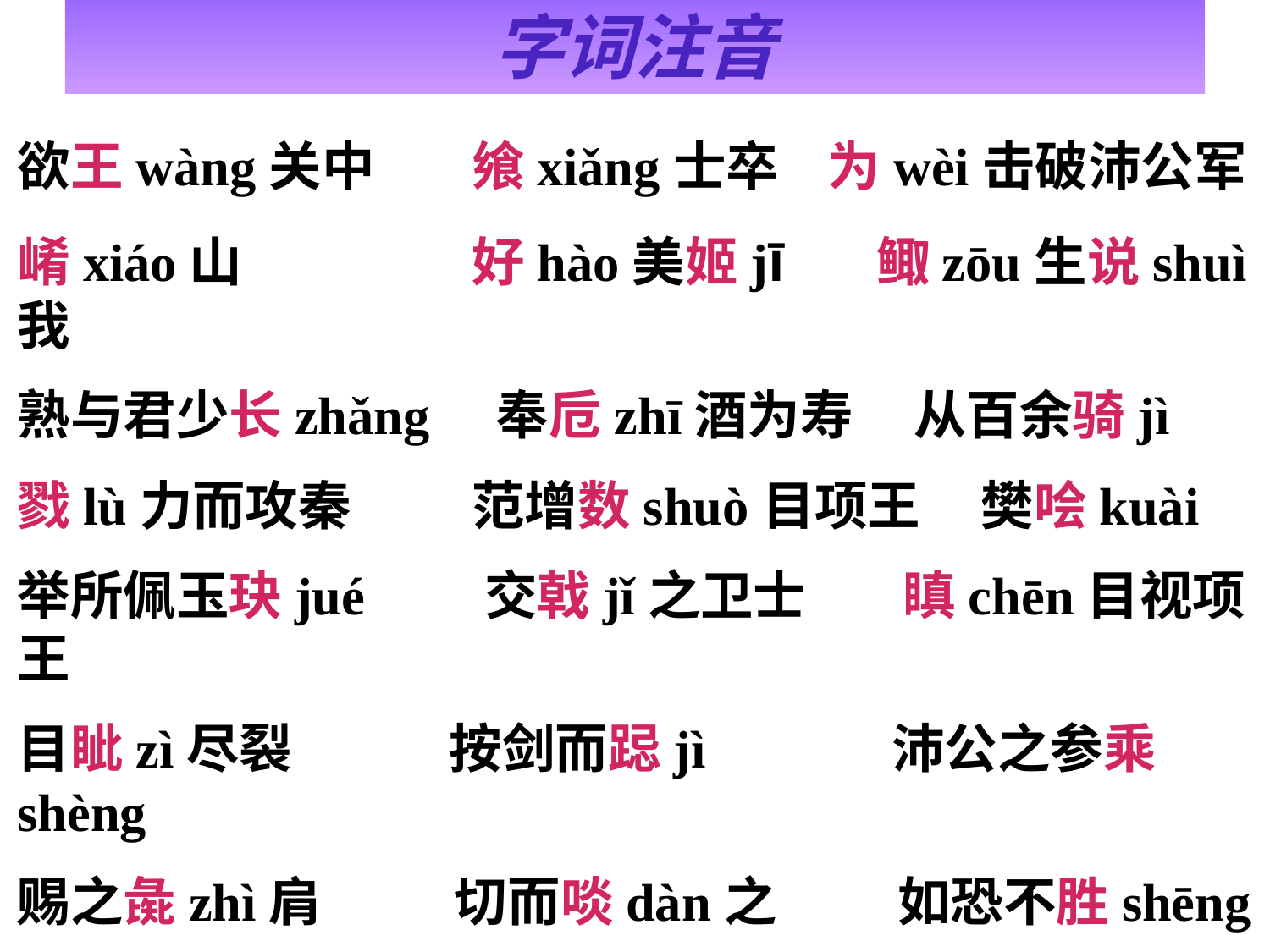

字词注音
欲王wàng关中        飨xiǎng士卒	    为wèi击破沛公军
崤xiáo山                   好hào美姬jī      鲰zōu生说shuì我
熟与君少长zhǎng    奉卮zhī酒为寿     从百余骑jì
戮lù力而攻秦          范增数shuò目项王     樊哙kuài
举所佩玉玦jué        交戟jǐ之卫士        瞋chēn目视项王
目眦zì尽裂             按剑而跽jì             沛公之参乘shèng
赐之彘zhì肩           切而啖dàn之          如恐不胜shēng
人方为刀俎zǔ       何辞为wéi               道芷zhǐ阳